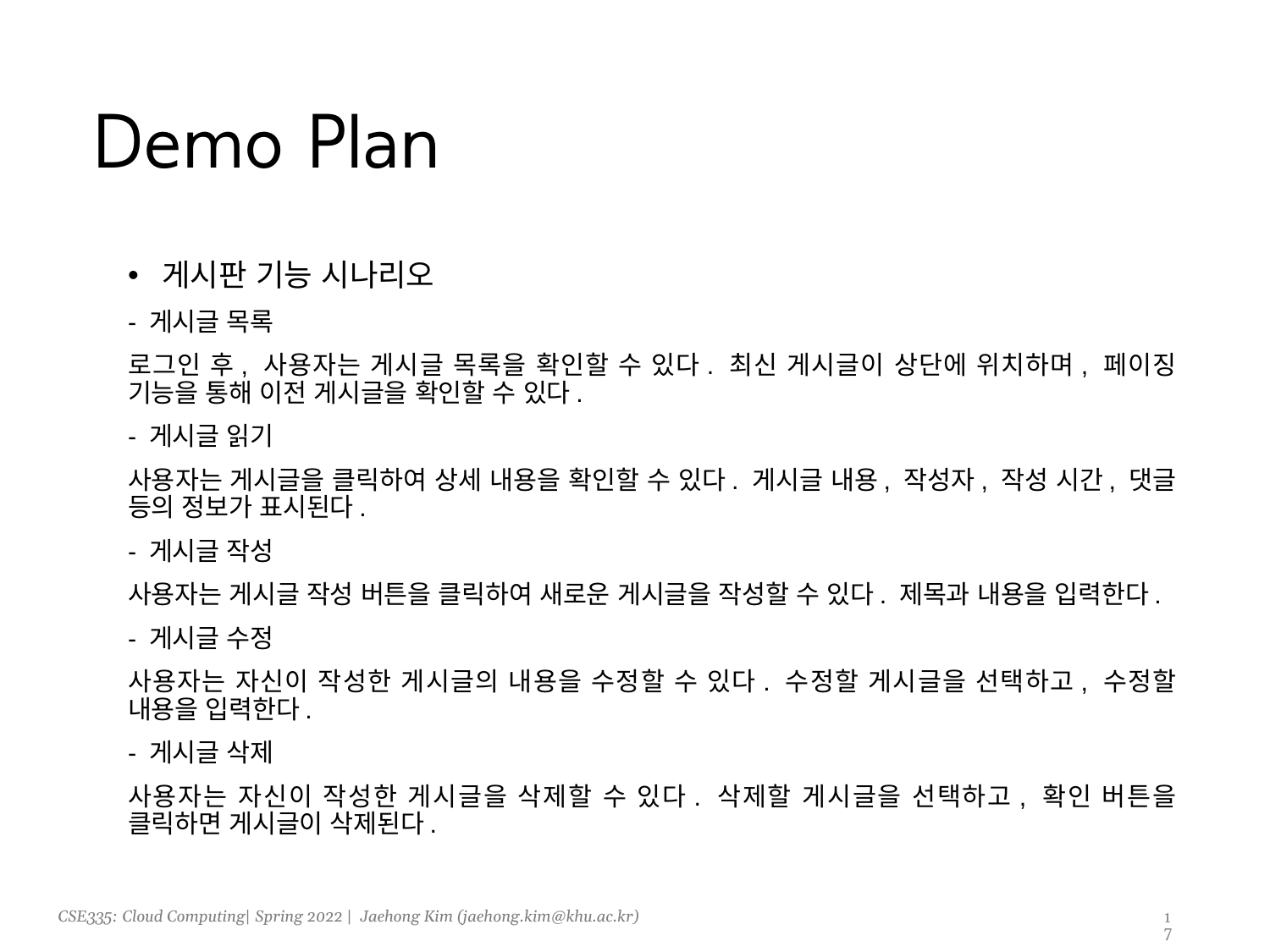

# Demo Plan
게시판 기능 시나리오
- 게시글 목록
로그인 후, 사용자는 게시글 목록을 확인할 수 있다. 최신 게시글이 상단에 위치하며, 페이징 기능을 통해 이전 게시글을 확인할 수 있다.
- 게시글 읽기
사용자는 게시글을 클릭하여 상세 내용을 확인할 수 있다. 게시글 내용, 작성자, 작성 시간, 댓글 등의 정보가 표시된다.
- 게시글 작성
사용자는 게시글 작성 버튼을 클릭하여 새로운 게시글을 작성할 수 있다. 제목과 내용을 입력한다.
- 게시글 수정
사용자는 자신이 작성한 게시글의 내용을 수정할 수 있다. 수정할 게시글을 선택하고, 수정할 내용을 입력한다.
- 게시글 삭제
사용자는 자신이 작성한 게시글을 삭제할 수 있다. 삭제할 게시글을 선택하고, 확인 버튼을 클릭하면 게시글이 삭제된다.
17